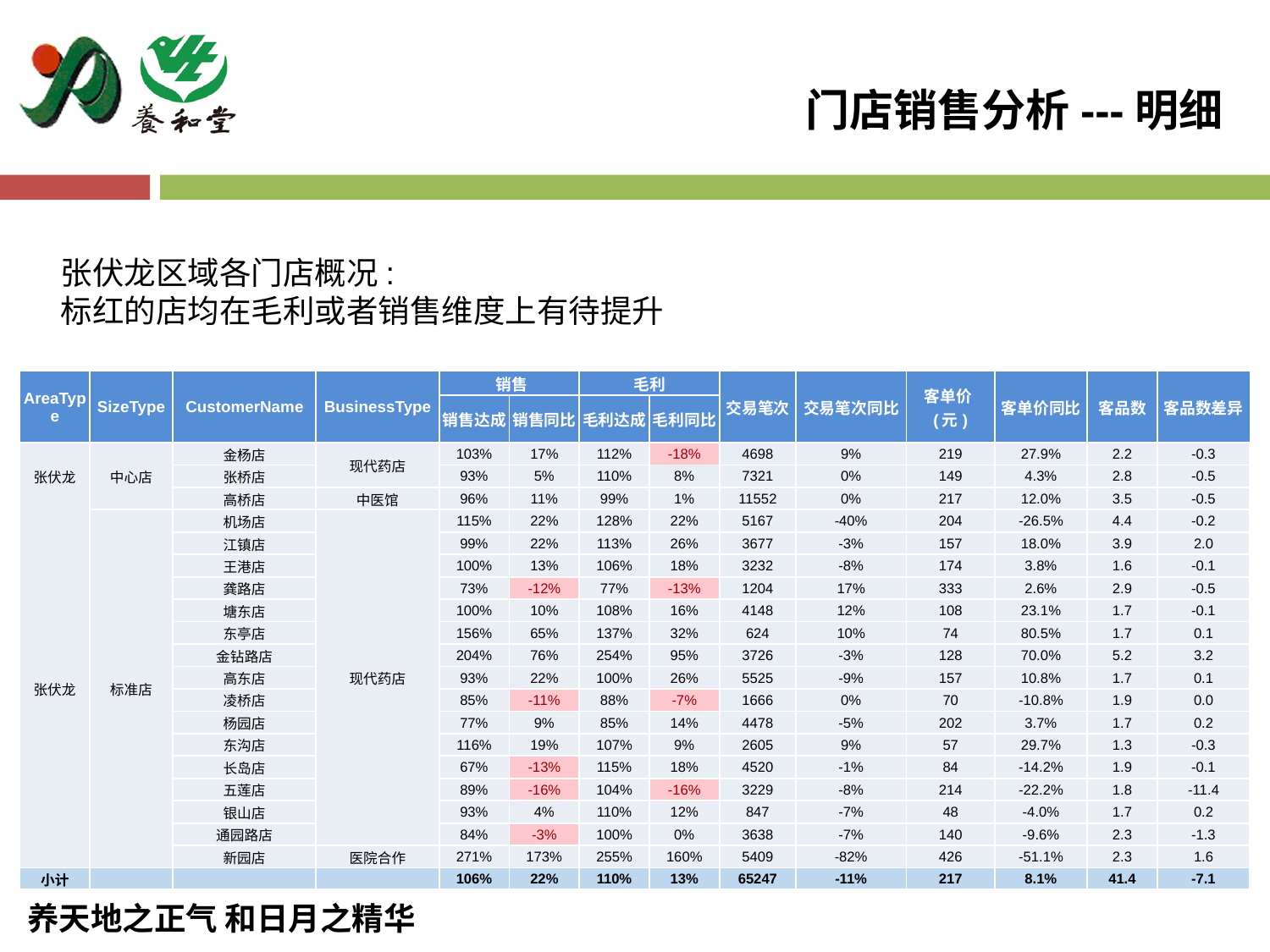

门店销售分析---明细
张伏龙区域各门店概况:
标红的店均在毛利或者销售维度上有待提升
| AreaType | SizeType | CustomerName | BusinessType | 销售 |  | 毛利 |  | 交易笔次 | 交易笔次同比 | 客单价(元) | 客单价同比 | 客品数 | 客品数差异 |
| --- | --- | --- | --- | --- | --- | --- | --- | --- | --- | --- | --- | --- | --- |
|  |  |  |  | 销售达成 | 销售同比 | 毛利达成 | 毛利同比 |  |  |  |  |  |  |
| 张伏龙 | 中心店 | 金杨店 | 现代药店 | 103% | 17% | 112% | -18% | 4698 | 9% | 219 | 27.9% | 2.2 | -0.3 |
|  |  | 张桥店 |  | 93% | 5% | 110% | 8% | 7321 | 0% | 149 | 4.3% | 2.8 | -0.5 |
|  |  | 高桥店 | 中医馆 | 96% | 11% | 99% | 1% | 11552 | 0% | 217 | 12.0% | 3.5 | -0.5 |
| 张伏龙 | 标准店 | 机场店 | 现代药店 | 115% | 22% | 128% | 22% | 5167 | -40% | 204 | -26.5% | 4.4 | -0.2 |
|  |  | 江镇店 |  | 99% | 22% | 113% | 26% | 3677 | -3% | 157 | 18.0% | 3.9 | 2.0 |
|  |  | 王港店 |  | 100% | 13% | 106% | 18% | 3232 | -8% | 174 | 3.8% | 1.6 | -0.1 |
|  |  | 龚路店 |  | 73% | -12% | 77% | -13% | 1204 | 17% | 333 | 2.6% | 2.9 | -0.5 |
|  |  | 塘东店 |  | 100% | 10% | 108% | 16% | 4148 | 12% | 108 | 23.1% | 1.7 | -0.1 |
|  |  | 东亭店 |  | 156% | 65% | 137% | 32% | 624 | 10% | 74 | 80.5% | 1.7 | 0.1 |
|  |  | 金钻路店 |  | 204% | 76% | 254% | 95% | 3726 | -3% | 128 | 70.0% | 5.2 | 3.2 |
|  |  | 高东店 |  | 93% | 22% | 100% | 26% | 5525 | -9% | 157 | 10.8% | 1.7 | 0.1 |
|  |  | 凌桥店 |  | 85% | -11% | 88% | -7% | 1666 | 0% | 70 | -10.8% | 1.9 | 0.0 |
|  |  | 杨园店 |  | 77% | 9% | 85% | 14% | 4478 | -5% | 202 | 3.7% | 1.7 | 0.2 |
|  |  | 东沟店 |  | 116% | 19% | 107% | 9% | 2605 | 9% | 57 | 29.7% | 1.3 | -0.3 |
|  |  | 长岛店 |  | 67% | -13% | 115% | 18% | 4520 | -1% | 84 | -14.2% | 1.9 | -0.1 |
|  |  | 五莲店 |  | 89% | -16% | 104% | -16% | 3229 | -8% | 214 | -22.2% | 1.8 | -11.4 |
|  |  | 银山店 |  | 93% | 4% | 110% | 12% | 847 | -7% | 48 | -4.0% | 1.7 | 0.2 |
|  |  | 通园路店 |  | 84% | -3% | 100% | 0% | 3638 | -7% | 140 | -9.6% | 2.3 | -1.3 |
|  |  | 新园店 | 医院合作 | 271% | 173% | 255% | 160% | 5409 | -82% | 426 | -51.1% | 2.3 | 1.6 |
| 小计 |  |  |  | 106% | 22% | 110% | 13% | 65247 | -11% | 217 | 8.1% | 41.4 | -7.1 |